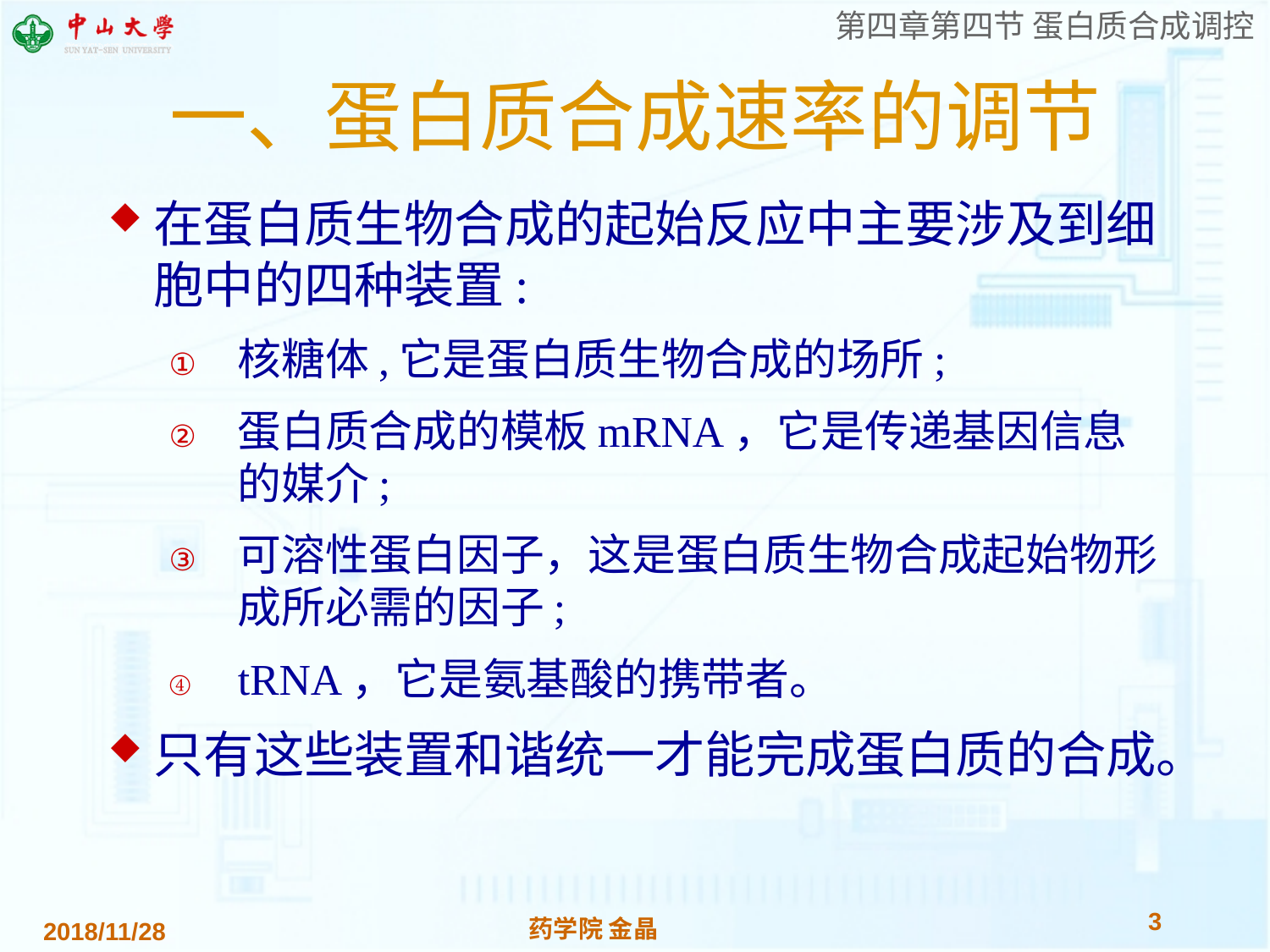

# 一、蛋白质合成速率的调节
在蛋白质生物合成的起始反应中主要涉及到细胞中的四种装置:
核糖体,它是蛋白质生物合成的场所;
蛋白质合成的模板mRNA，它是传递基因信息的媒介;
可溶性蛋白因子，这是蛋白质生物合成起始物形成所必需的因子;
tRNA，它是氨基酸的携带者。
只有这些装置和谐统一才能完成蛋白质的合成。

3
药学院 金晶
2018/11/28